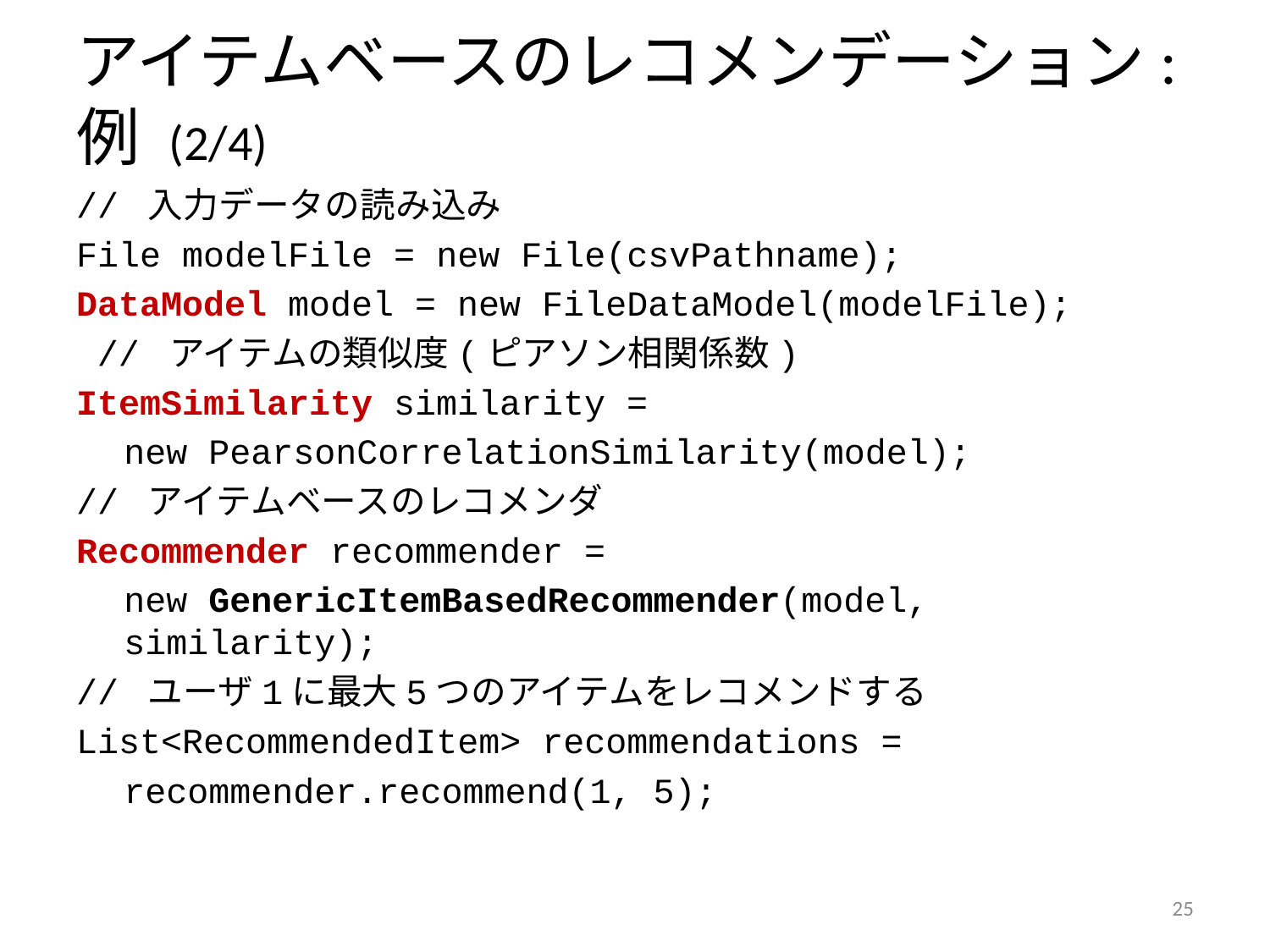

# アイテムベースのレコメンデーション:例 (2/4)
// 入力データの読み込み
File modelFile = new File(csvPathname);
DataModel model = new FileDataModel(modelFile);
 // アイテムの類似度(ピアソン相関係数)
ItemSimilarity similarity =
	new PearsonCorrelationSimilarity(model);
// アイテムベースのレコメンダ
Recommender recommender =
	new GenericItemBasedRecommender(model, similarity);
// ユーザ1に最大5つのアイテムをレコメンドする
List<RecommendedItem> recommendations =
	recommender.recommend(1, 5);
25